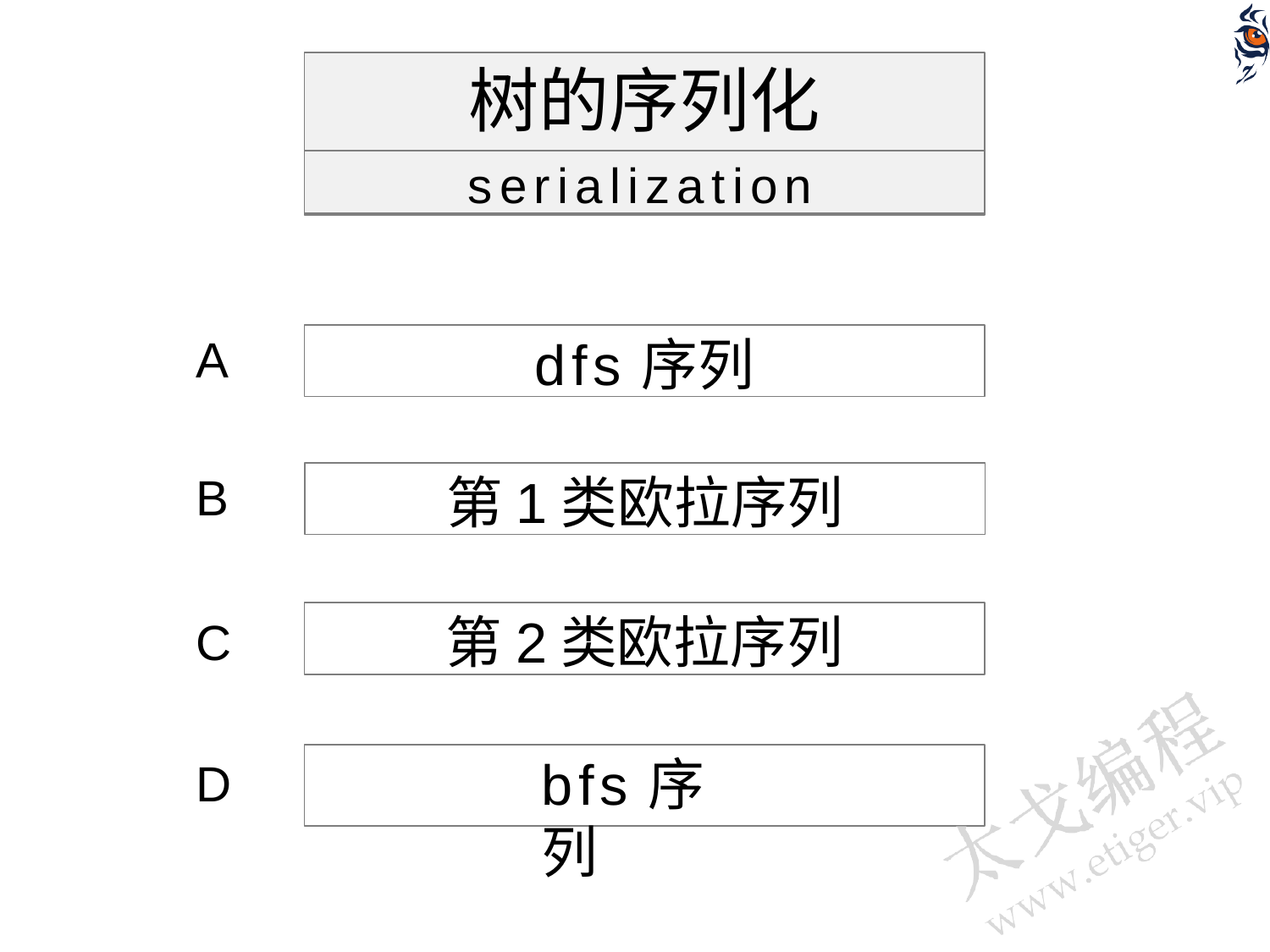

# 树的序列化
serialization
dfs序列
A
第1类欧拉序列
B
第2类欧拉序列
C

bfs序列
D